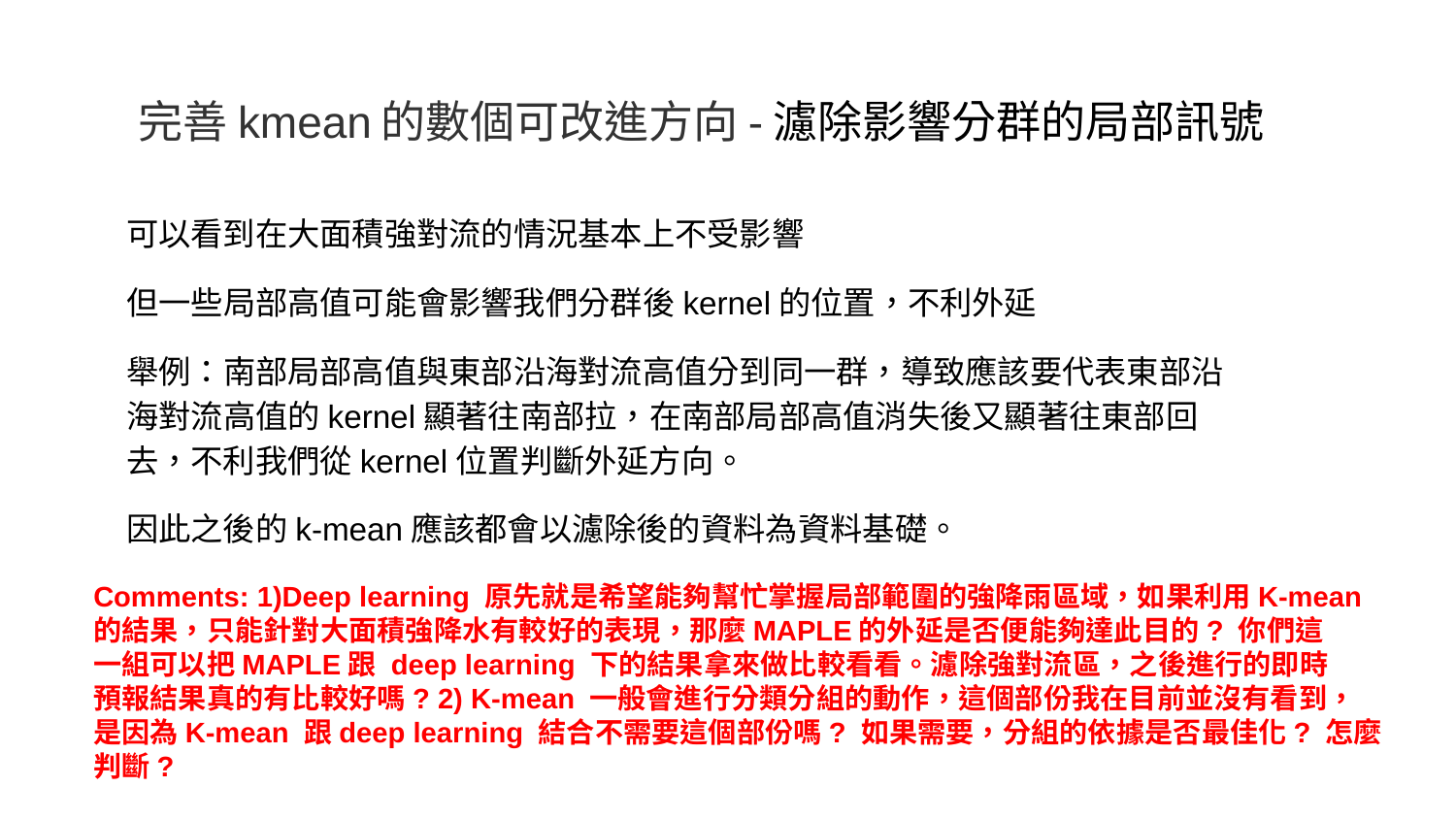

# 完善kmean的數個可改進方向-濾除影響分群的局部訊號
可以看到在大面積強對流的情況基本上不受影響
但一些局部高值可能會影響我們分群後kernel的位置，不利外延
舉例：南部局部高值與東部沿海對流高值分到同一群，導致應該要代表東部沿海對流高值的kernel顯著往南部拉，在南部局部高值消失後又顯著往東部回去，不利我們從kernel位置判斷外延方向。
因此之後的k-mean應該都會以濾除後的資料為資料基礎。
Comments: 1)Deep learning 原先就是希望能夠幫忙掌握局部範圍的強降雨區域，如果利用K-mean
的結果，只能針對大面積強降水有較好的表現，那麼MAPLE的外延是否便能夠達此目的? 你們這
一組可以把MAPLE跟 deep learning 下的結果拿來做比較看看。濾除強對流區，之後進行的即時
預報結果真的有比較好嗎? 2) K-mean 一般會進行分類分組的動作，這個部份我在目前並沒有看到，
是因為K-mean 跟deep learning 結合不需要這個部份嗎? 如果需要，分組的依據是否最佳化? 怎麼
判斷?